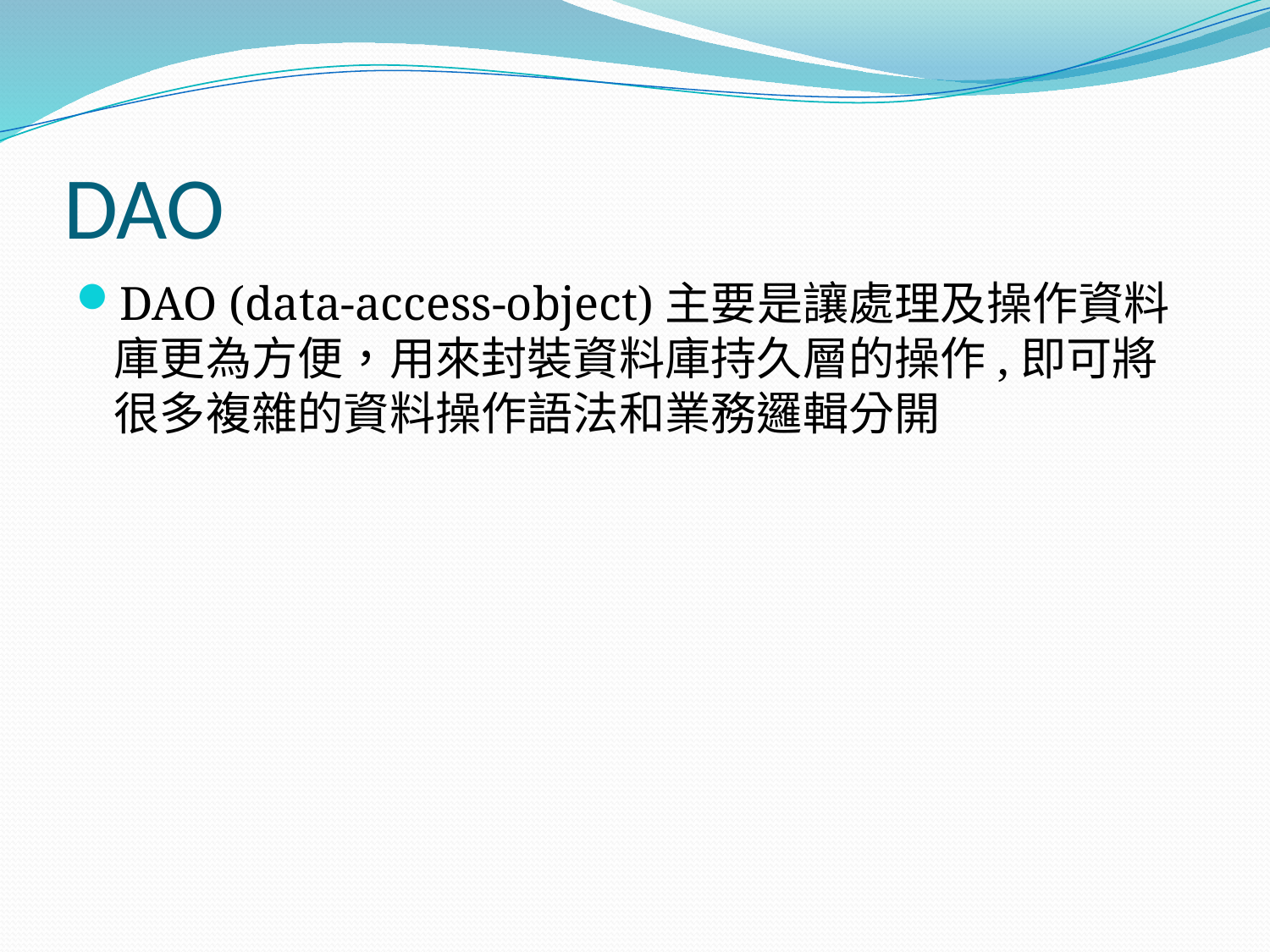

# DAO
DAO (data-access-object)主要是讓處理及操作資料庫更為方便，用來封裝資料庫持久層的操作,即可將很多複雜的資料操作語法和業務邏輯分開